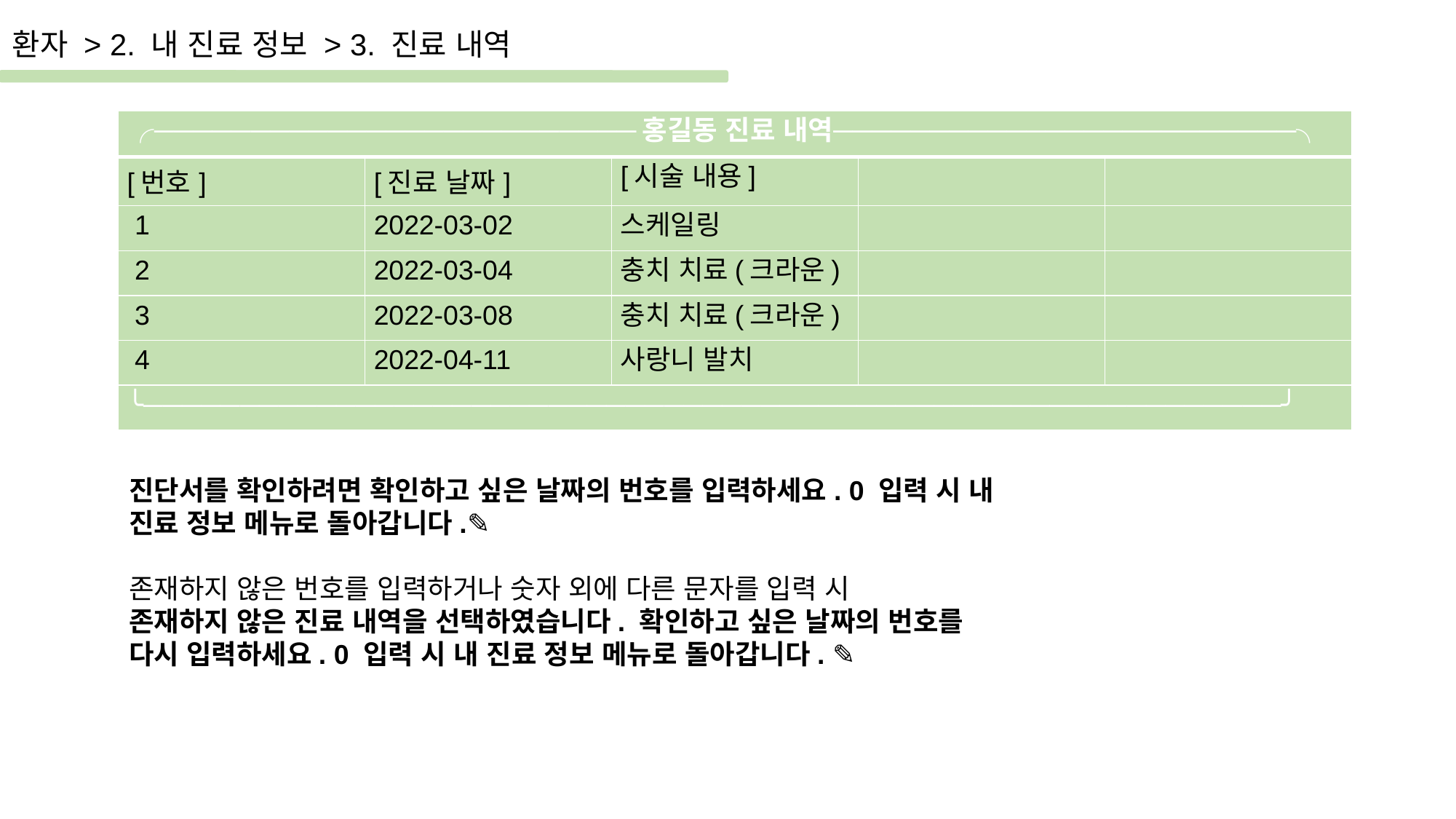

환자 > 2. 내 진료 정보 > 3. 진료 내역

| ╭─────────────────────────홍길동 진료 내역────────────────────────╮ |  |  |  |  |
| --- | --- | --- | --- | --- |
| [번호] | [진료 날짜] | [시술 내용] |  |  |
| 1 | 2022-03-02 | 스케일링 |  |  |
| 2 | 2022-03-04 | 충치 치료(크라운) |  |  |
| 3 | 2022-03-08 | 충치 치료(크라운) |  |  |
| 4 | 2022-04-11 | 사랑니 발치 |  |  |
| ╰───────────────────────────────────────────────────────────╯ |  |  |  |  |
진단서를 확인하려면 확인하고 싶은 날짜의 번호를 입력하세요. 0 입력 시 내 진료 정보 메뉴로 돌아갑니다.✎

존재하지 않은 번호를 입력하거나 숫자 외에 다른 문자를 입력 시
존재하지 않은 진료 내역을 선택하였습니다. 확인하고 싶은 날짜의 번호를 다시 입력하세요. 0 입력 시 내 진료 정보 메뉴로 돌아갑니다. ✎